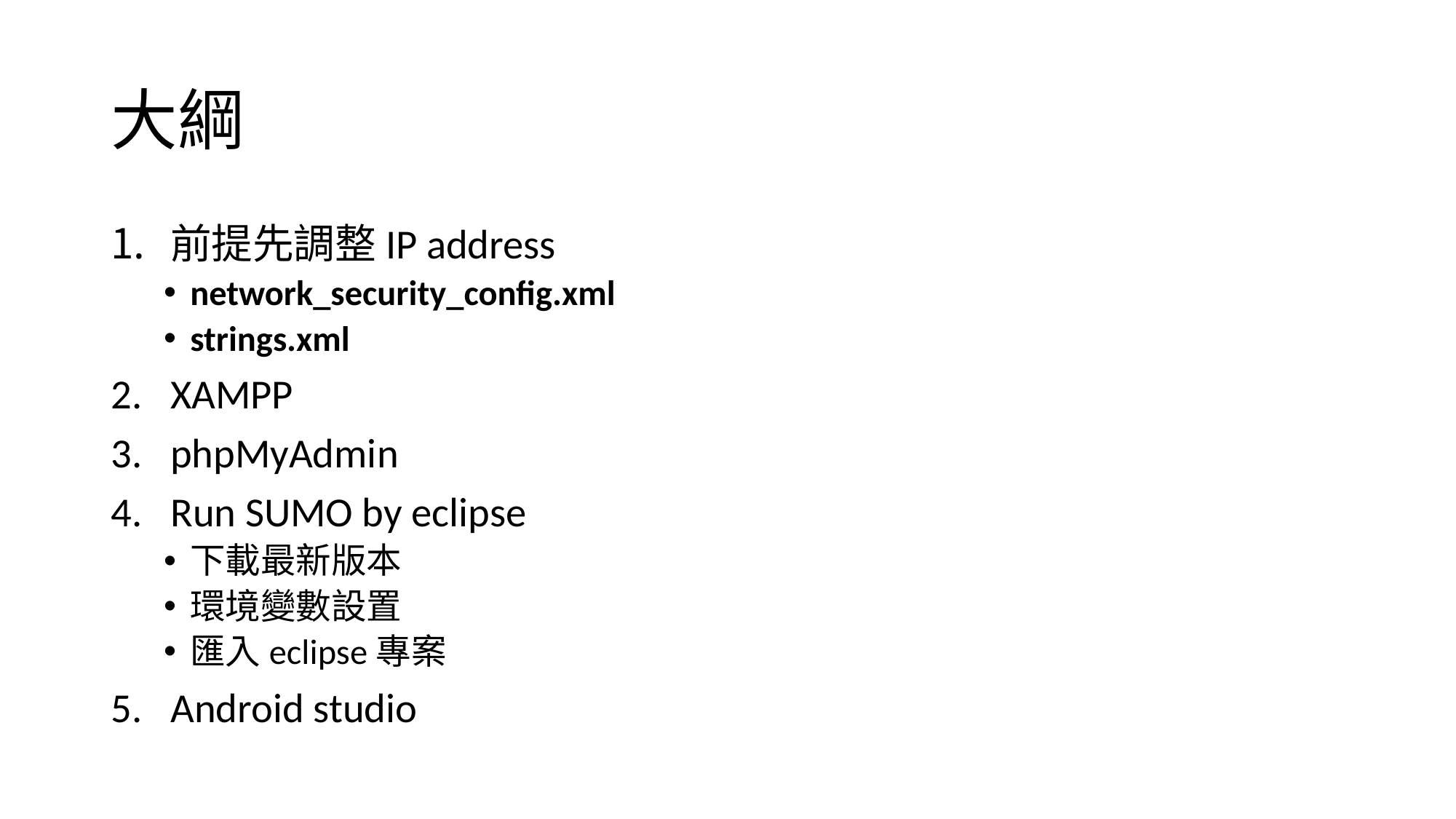

# 大綱
前提先調整IP address
network_security_config.xml
strings.xml
XAMPP
phpMyAdmin
Run SUMO by eclipse
下載最新版本
環境變數設置
匯入eclipse專案
Android studio